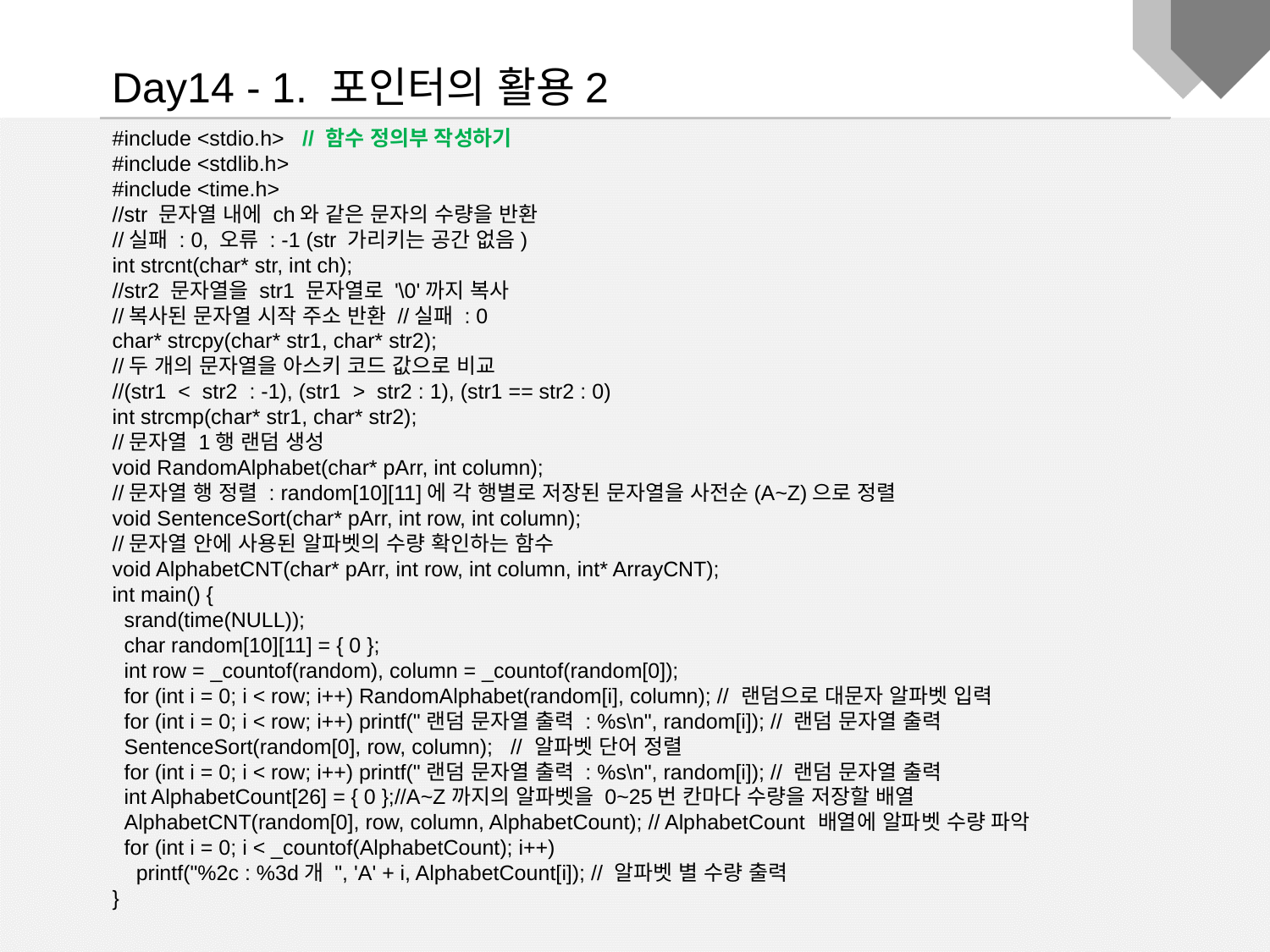

Day14 - 1. 포인터의 활용2
#include <stdio.h>   // 함수 정의부 작성하기
#include <stdlib.h>
#include <time.h>
//str 문자열 내에 ch와 같은 문자의 수량을 반환
//실패 : 0, 오류 : -1 (str 가리키는 공간 없음)
int strcnt(char* str, int ch);
//str2 문자열을 str1 문자열로 '\0'까지 복사
//복사된 문자열 시작 주소 반환 //실패 : 0
char* strcpy(char* str1, char* str2);
//두 개의 문자열을 아스키 코드 값으로 비교
//(str1  <  str2  : -1), (str1  >  str2 : 1), (str1 == str2 : 0)
int strcmp(char* str1, char* str2);
//문자열 1행 랜덤 생성
void RandomAlphabet(char* pArr, int column);
//문자열 행 정렬 : random[10][11]에 각 행별로 저장된 문자열을 사전순(A~Z)으로 정렬
void SentenceSort(char* pArr, int row, int column);
//문자열 안에 사용된 알파벳의 수량 확인하는 함수
void AlphabetCNT(char* pArr, int row, int column, int* ArrayCNT);
int main() {
  srand(time(NULL));
  char random[10][11] = { 0 };
  int row = _countof(random), column = _countof(random[0]);
  for (int i = 0; i < row; i++) RandomAlphabet(random[i], column); // 랜덤으로 대문자 알파벳 입력
  for (int i = 0; i < row; i++) printf("랜덤 문자열 출력 : %s\n", random[i]); // 랜덤 문자열 출력
  SentenceSort(random[0], row, column);   // 알파벳 단어 정렬
  for (int i = 0; i < row; i++) printf("랜덤 문자열 출력 : %s\n", random[i]); // 랜덤 문자열 출력
  int AlphabetCount[26] = { 0 };//A~Z까지의 알파벳을 0~25번 칸마다 수량을 저장할 배열
  AlphabetCNT(random[0], row, column, AlphabetCount); // AlphabetCount 배열에 알파벳 수량 파악
  for (int i = 0; i < _countof(AlphabetCount); i++)
    printf("%2c : %3d개 ", 'A' + i, AlphabetCount[i]); // 알파벳 별 수량 출력
}